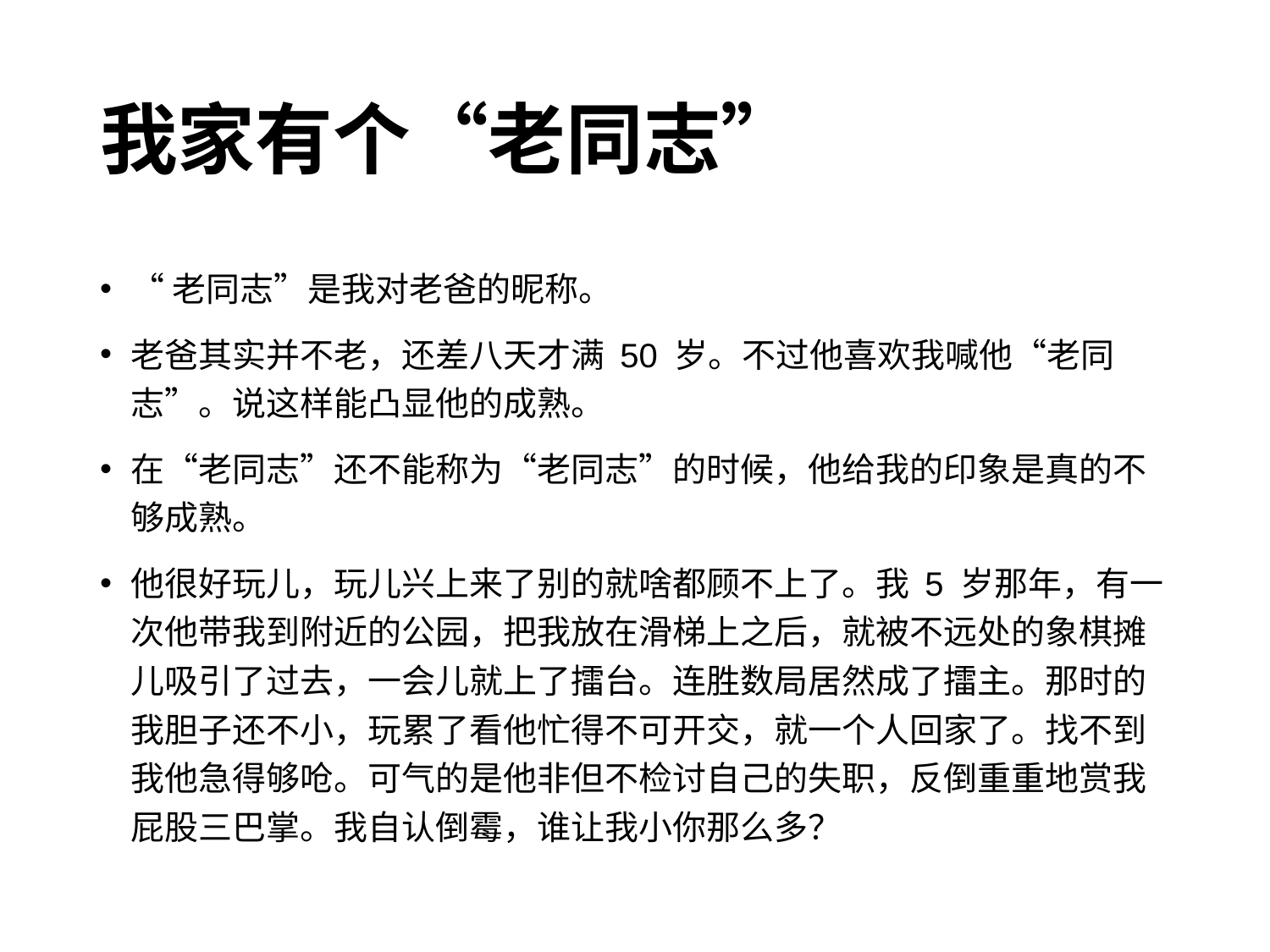

# 我家有个“老同志”
“老同志”是我对老爸的昵称。
老爸其实并不老，还差八天才满 50 岁。不过他喜欢我喊他“老同志”。说这样能凸显他的成熟。
在“老同志”还不能称为“老同志”的时候，他给我的印象是真的不够成熟。
他很好玩儿，玩儿兴上来了别的就啥都顾不上了。我 5 岁那年，有一次他带我到附近的公园，把我放在滑梯上之后，就被不远处的象棋摊儿吸引了过去，一会儿就上了擂台。连胜数局居然成了擂主。那时的我胆子还不小，玩累了看他忙得不可开交，就一个人回家了。找不到我他急得够呛。可气的是他非但不检讨自己的失职，反倒重重地赏我屁股三巴掌。我自认倒霉，谁让我小你那么多？